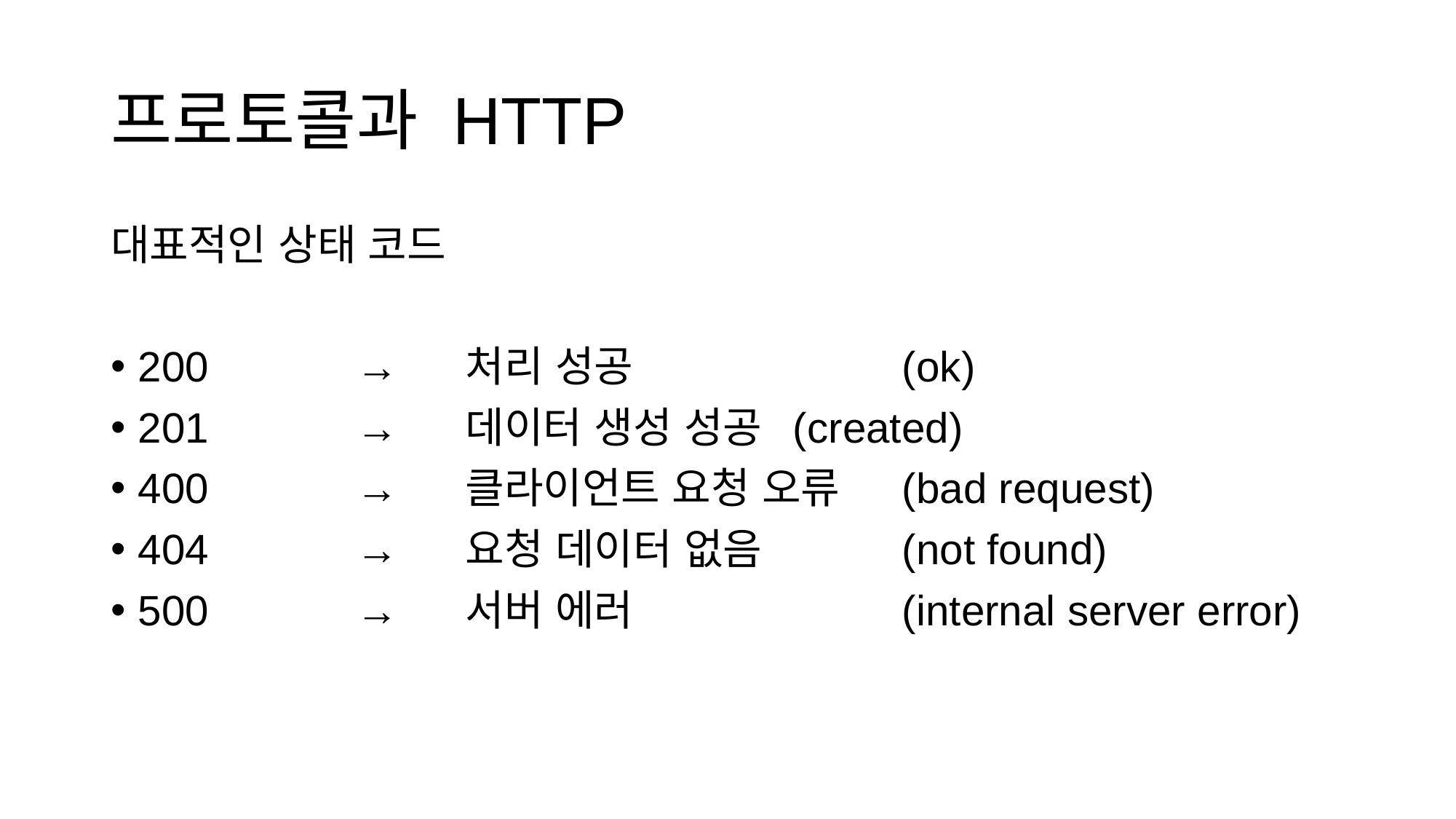

# 프로토콜과 HTTP
대표적인 상태 코드

200		→	처리 성공 			(ok)
201		→	데이터 생성 성공 	(created)
400		→	클라이언트 요청 오류 	(bad request)
404		→	요청 데이터 없음		(not found)
500		→	서버 에러 			(internal server error)